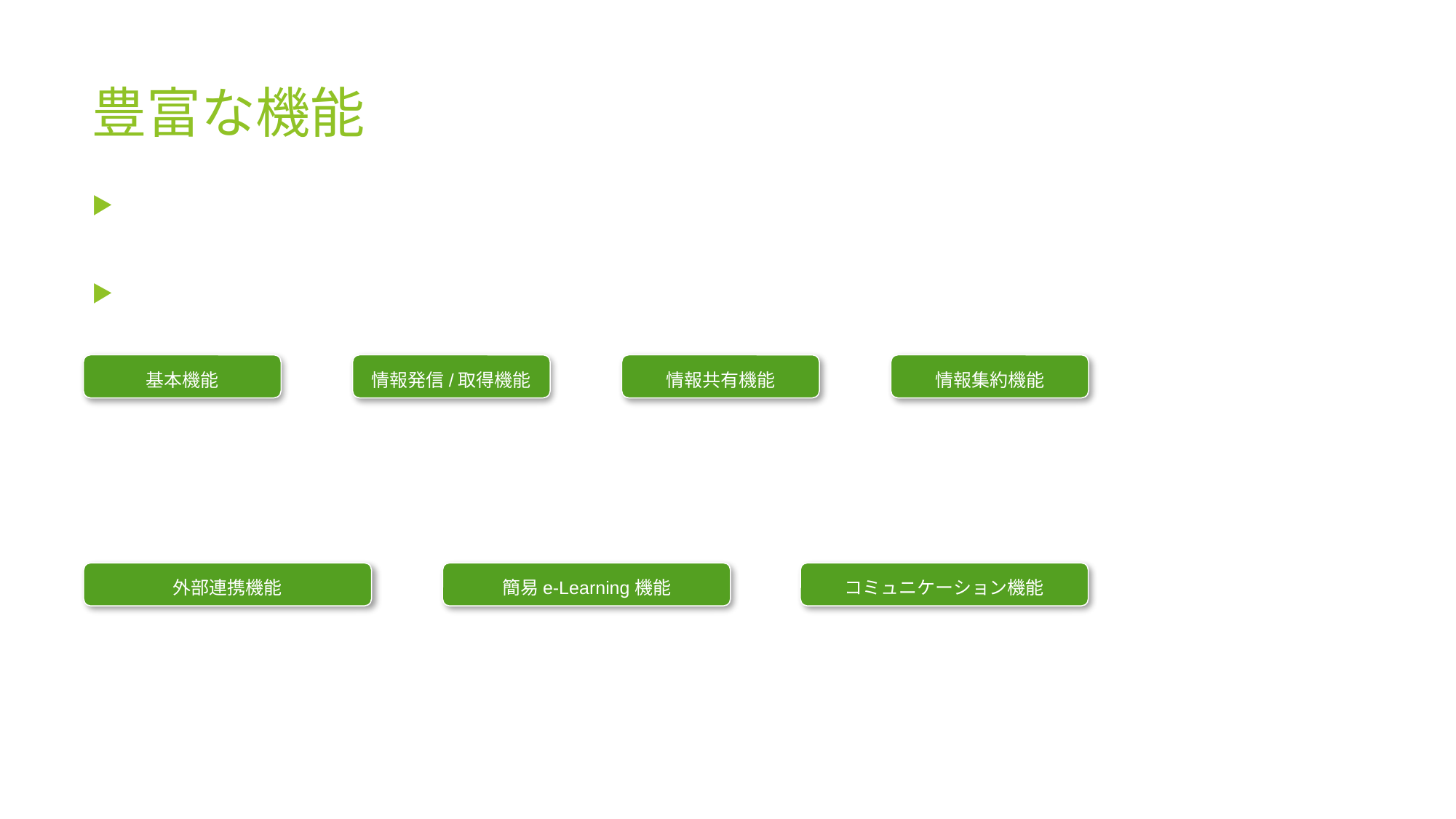

# 豊富な機能
掲示板やファイルを保管するキャビネットなど、情報共有に必要な
機能（モジュール）が多数搭載されている（27種類＋管理系）
クリックするだけで、複数の機能追加や移動が可能
基本機能
メニュー
お知らせ
カウンタ
言語選択
ログイン
情報発信/取得機能
日誌
登録フォーム
アンケート
回覧板
フォトアルバム
情報共有機能
掲示板
キャビネット
Todo
汎用データベース
カレンダー
施設予約

情報集約機能
新着情報
検索
オンライン状況
外部連携機能
RSS
Iframe
リンクリスト
連想図書検索 IMAGINE

簡易e-Learning機能
小テスト
レポート
コミュニケーション機能
チャット
プライベートメッセージ